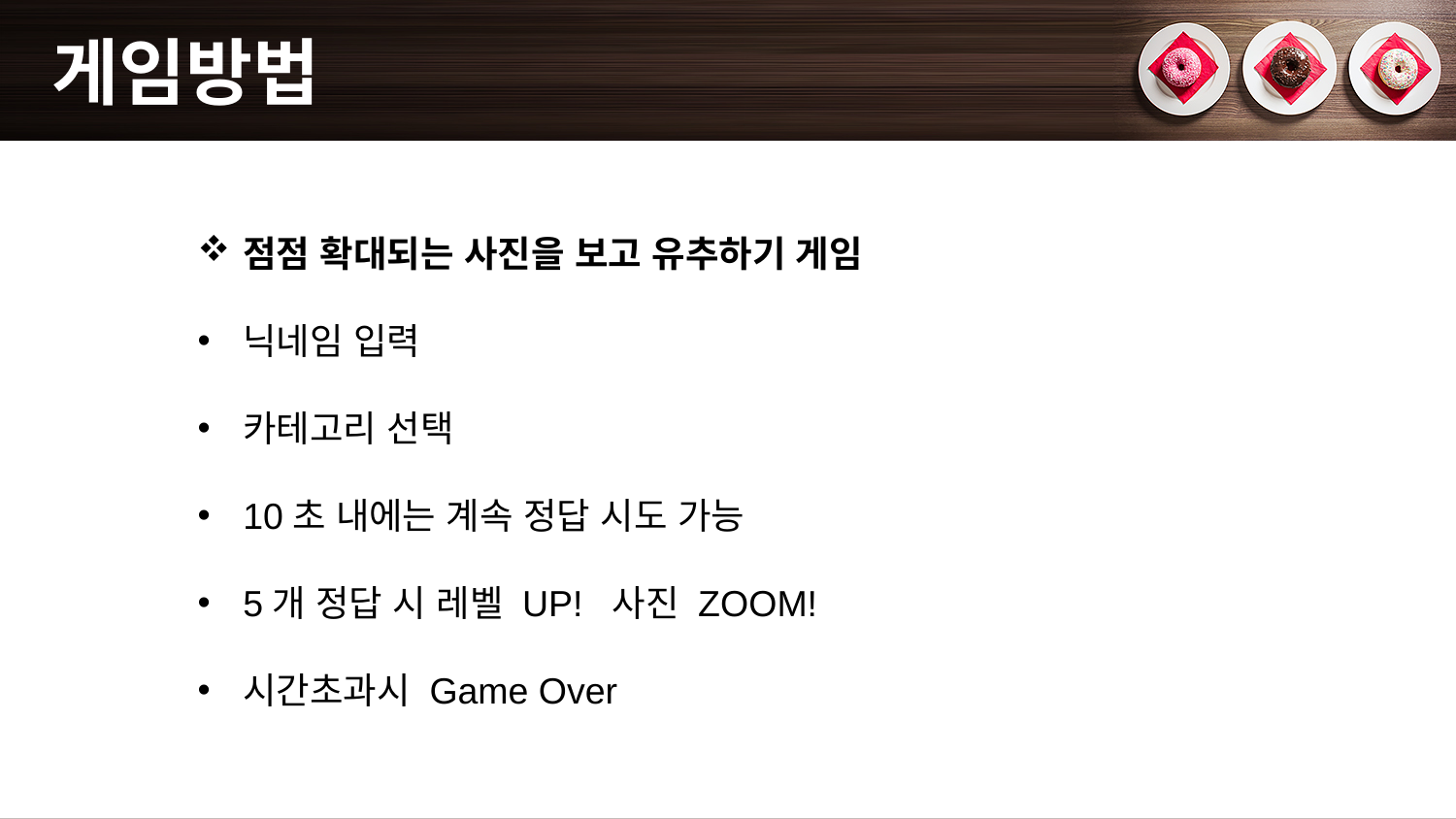

# 게임방법

점점 확대되는 사진을 보고 유추하기 게임
닉네임 입력
카테고리 선택
10초 내에는 계속 정답 시도 가능
5개 정답 시 레벨 UP!  사진 ZOOM!
시간초과시 Game Over